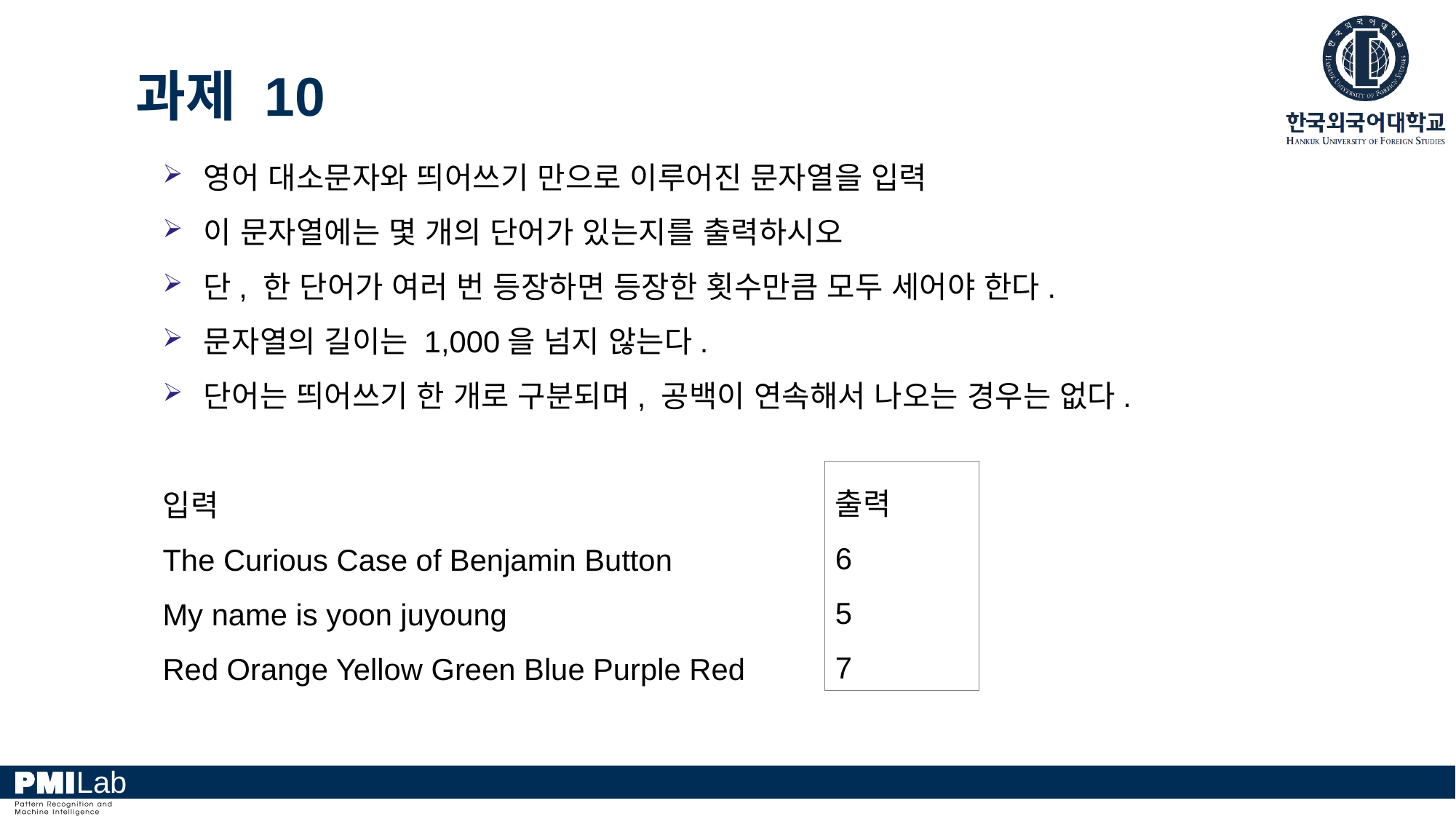

# 과제 10
영어 대소문자와 띄어쓰기 만으로 이루어진 문자열을 입력
이 문자열에는 몇 개의 단어가 있는지를 출력하시오
단, 한 단어가 여러 번 등장하면 등장한 횟수만큼 모두 세어야 한다.
문자열의 길이는 1,000을 넘지 않는다.
단어는 띄어쓰기 한 개로 구분되며, 공백이 연속해서 나오는 경우는 없다.

입력
The Curious Case of Benjamin Button
My name is yoon juyoung
Red Orange Yellow Green Blue Purple Red

출력
6
5
7